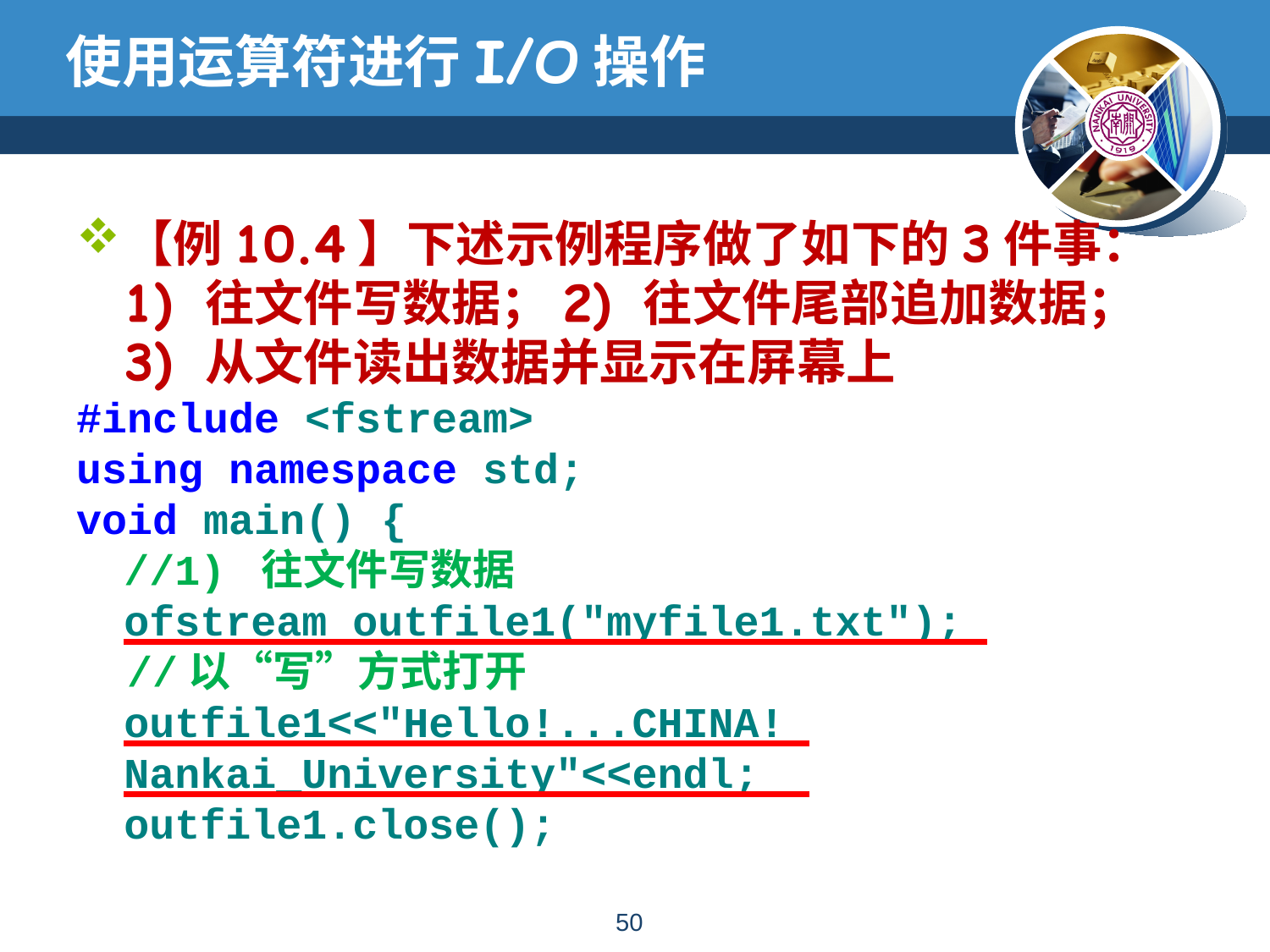

# 使用运算符进行I/O操作
【例10.4】下述示例程序做了如下的3件事：1) 往文件写数据；2) 往文件尾部追加数据； 3) 从文件读出数据并显示在屏幕上
#include <fstream>
using namespace std;
void main() {
	//1) 往文件写数据
	ofstream outfile1("myfile1.txt");
  //以“写”方式打开
	outfile1<<"Hello!...CHINA!  Nankai_University"<<endl;
	outfile1.close();
50